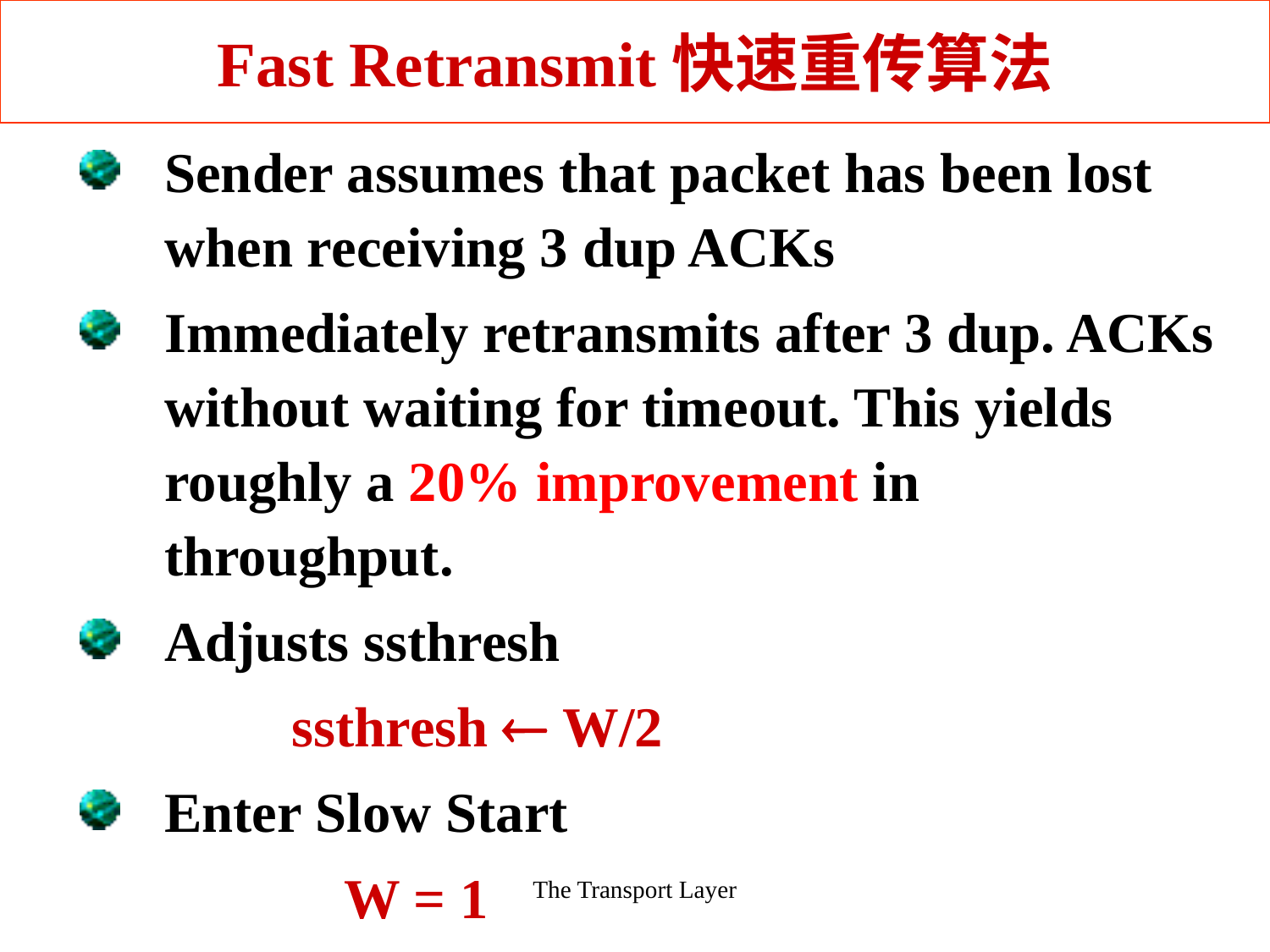

The Transport Layer
52
# Fast Retransmit快速重传算法
Sender assumes that packet has been lost when receiving 3 dup ACKs
Immediately retransmits after 3 dup. ACKs without waiting for timeout. This yields roughly a 20% improvement in throughput.
Adjusts ssthresh
		ssthresh ← W/2
Enter Slow Start
		W = 1